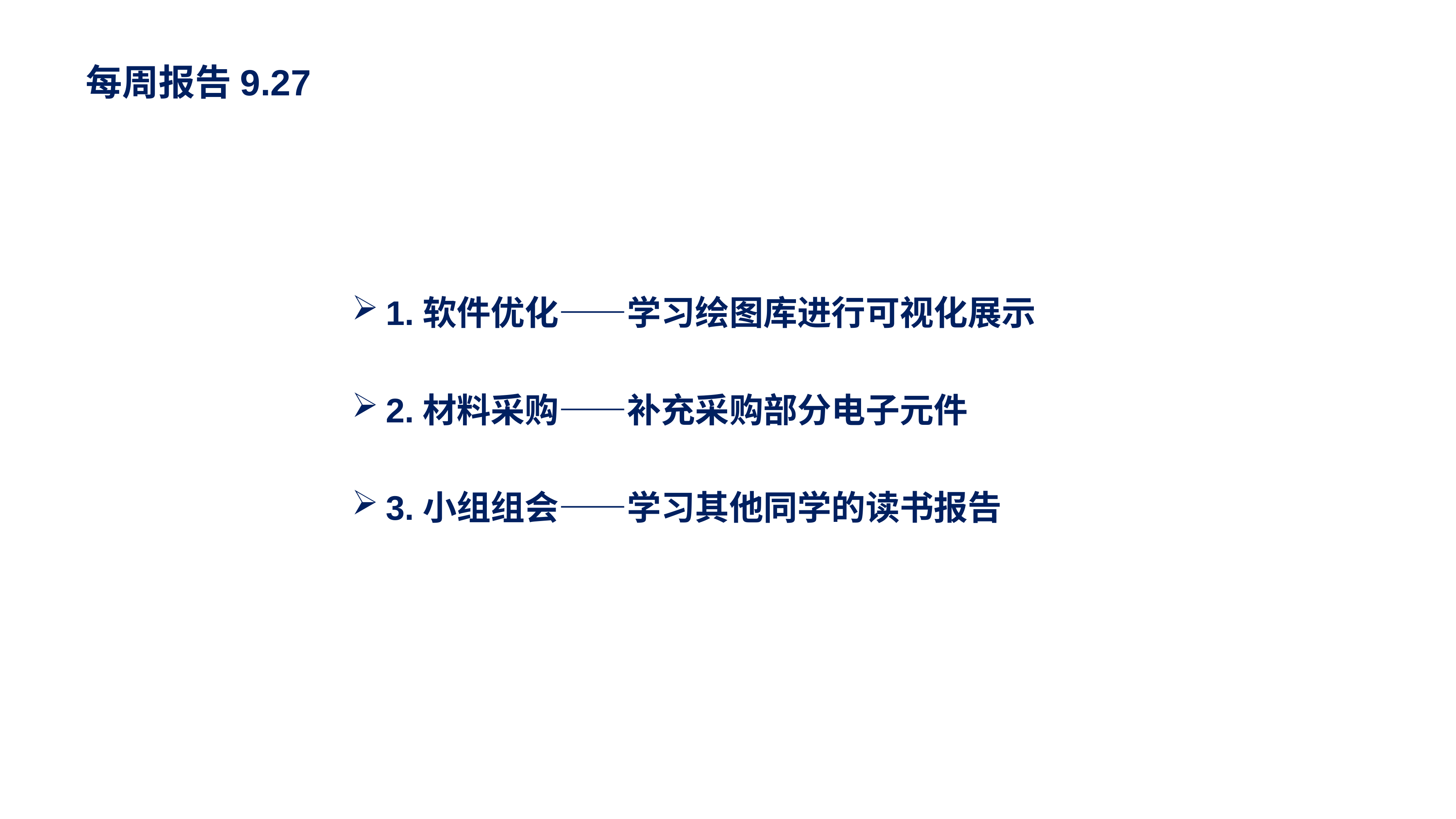

每周报告9.27
1.软件优化——学习绘图库进行可视化展示
2.材料采购——补充采购部分电子元件
3.小组组会——学习其他同学的读书报告